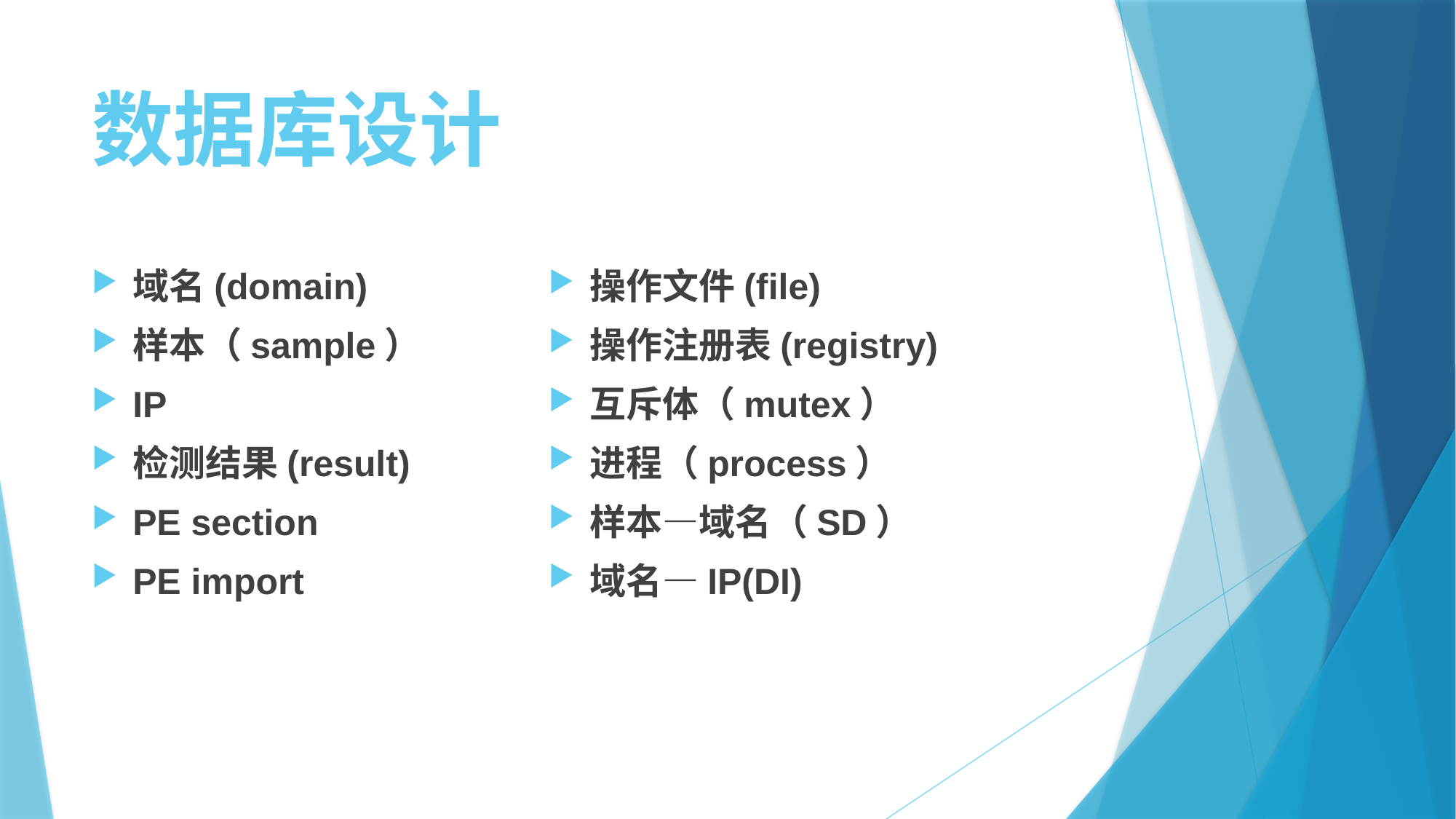

# 数据库设计
域名(domain)
样本（sample）
IP
检测结果(result)
PE section
PE import

操作文件(file)
操作注册表(registry)
互斥体（mutex）
进程（process）
样本—域名（SD）
域名—IP(DI)